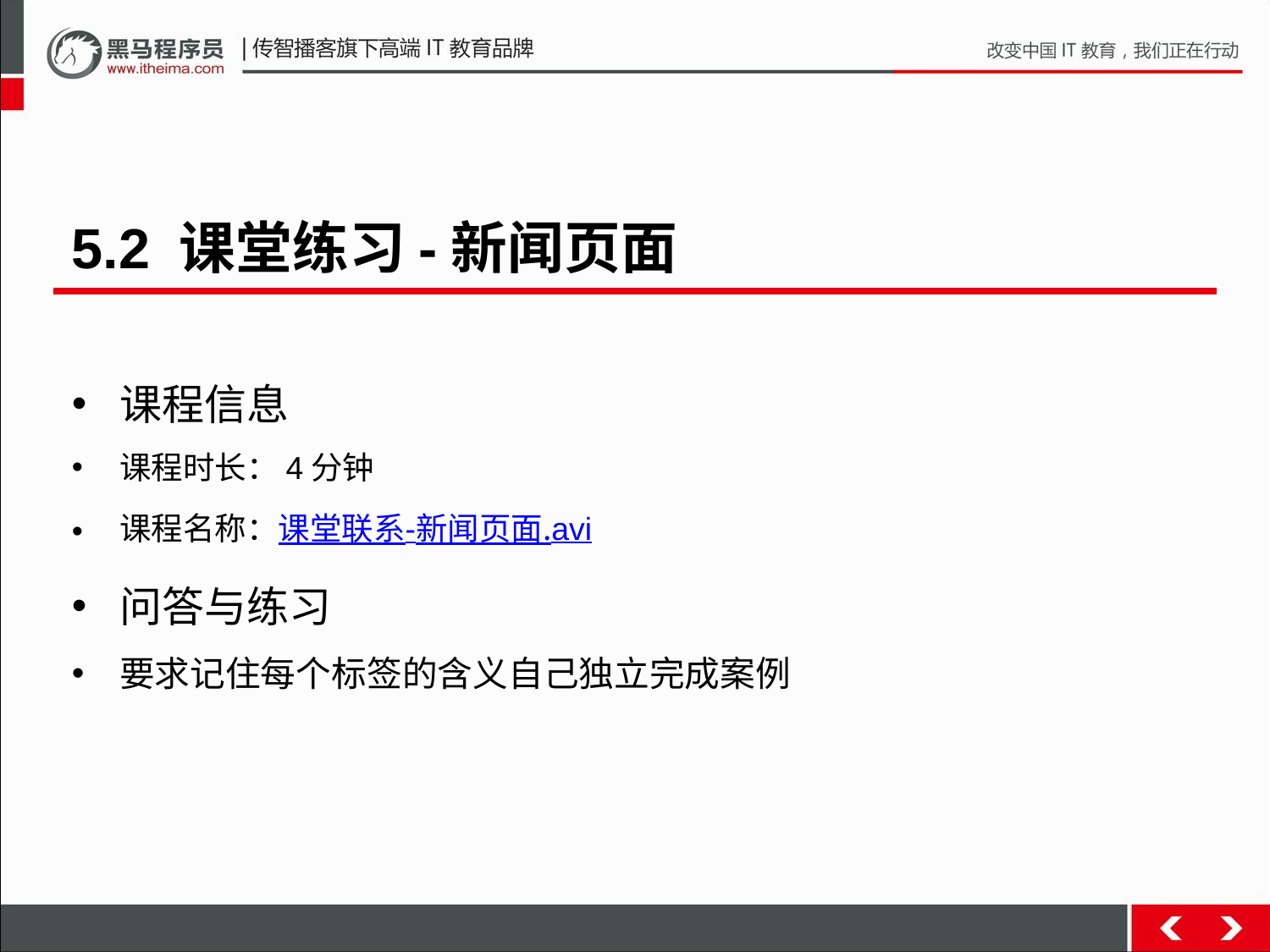

5.2 课堂练习-新闻页面
课程信息
课程时长：4分钟
课程名称：课堂联系-新闻页面.avi
问答与练习
要求记住每个标签的含义自己独立完成案例